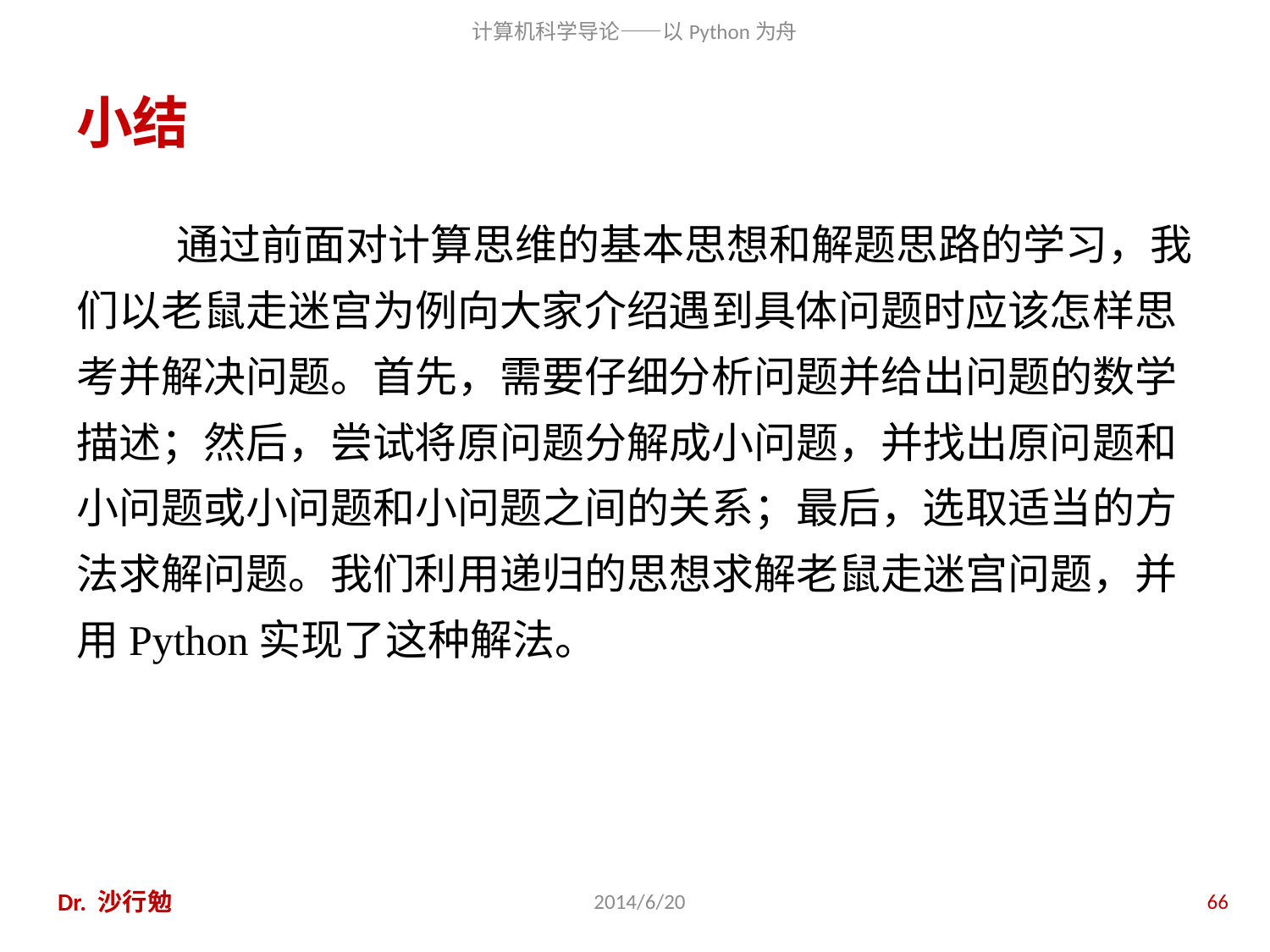

# 小结
通过前面对计算思维的基本思想和解题思路的学习，我们以老鼠走迷宫为例向大家介绍遇到具体问题时应该怎样思考并解决问题。首先，需要仔细分析问题并给出问题的数学描述；然后，尝试将原问题分解成小问题，并找出原问题和小问题或小问题和小问题之间的关系；最后，选取适当的方法求解问题。我们利用递归的思想求解老鼠走迷宫问题，并用Python实现了这种解法。
Dr. 沙行勉
2014/6/20
66